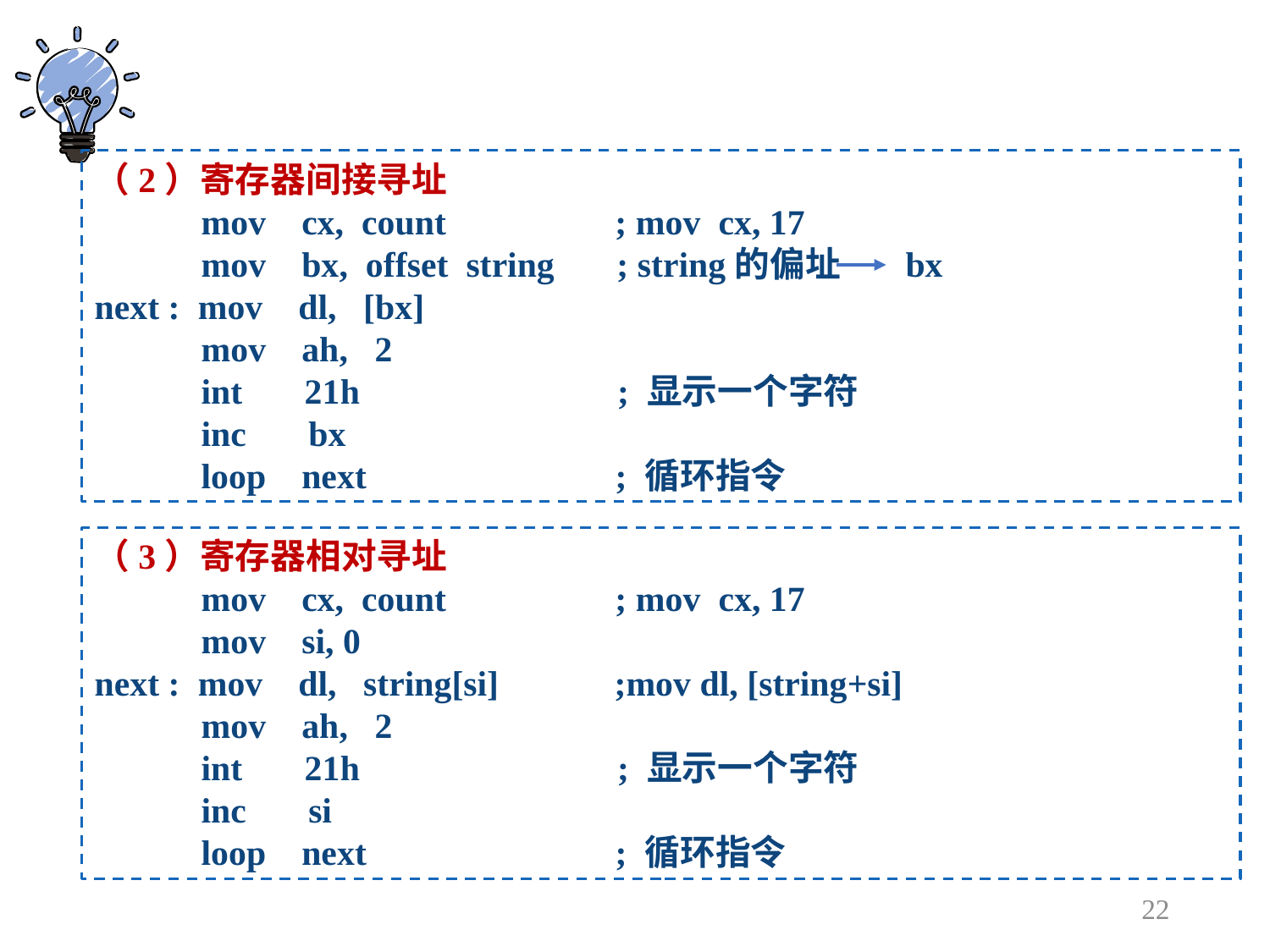

（2）寄存器间接寻址
            mov    cx,  count                   ; mov  cx, 17
            mov    bx,  offset  string       ; string的偏址       bx
next :  mov    dl,   [bx]
            mov    ah,   2
            int       21h                             ; 显示一个字符
            inc       bx
            loop    next                            ; 循环指令
（3）寄存器相对寻址
            mov    cx,  count                   ; mov  cx, 17
            mov    si, 0
next :  mov    dl,   string[si]             ;mov dl, [string+si]
            mov    ah,   2
            int       21h                             ; 显示一个字符
            inc       si
            loop    next                            ; 循环指令
22